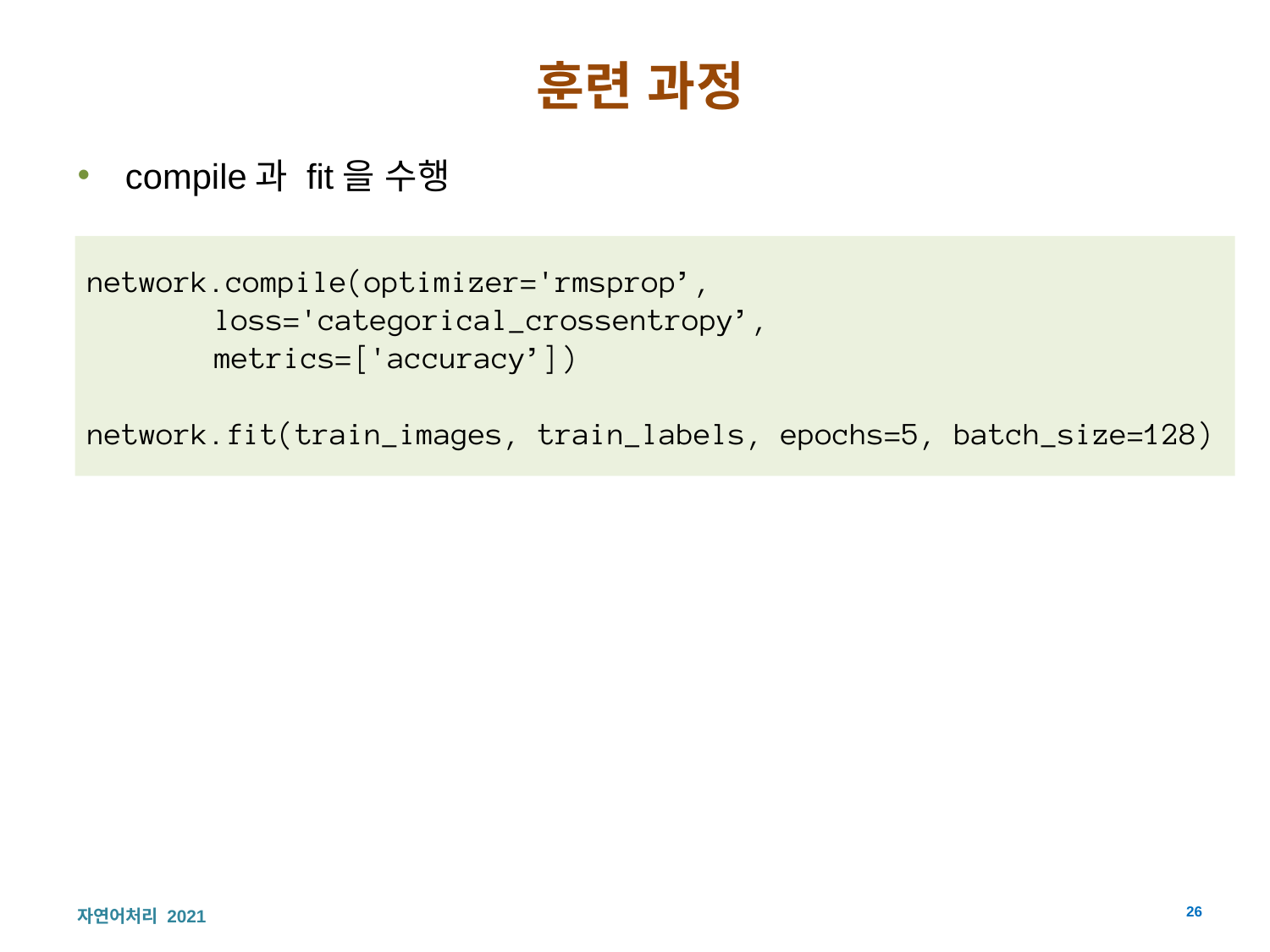

# 훈련 과정
compile과 fit을 수행

network.compile(optimizer='rmsprop’,
	loss='categorical_crossentropy’,
	metrics=['accuracy’])

network.fit(train_images, train_labels, epochs=5, batch_size=128)